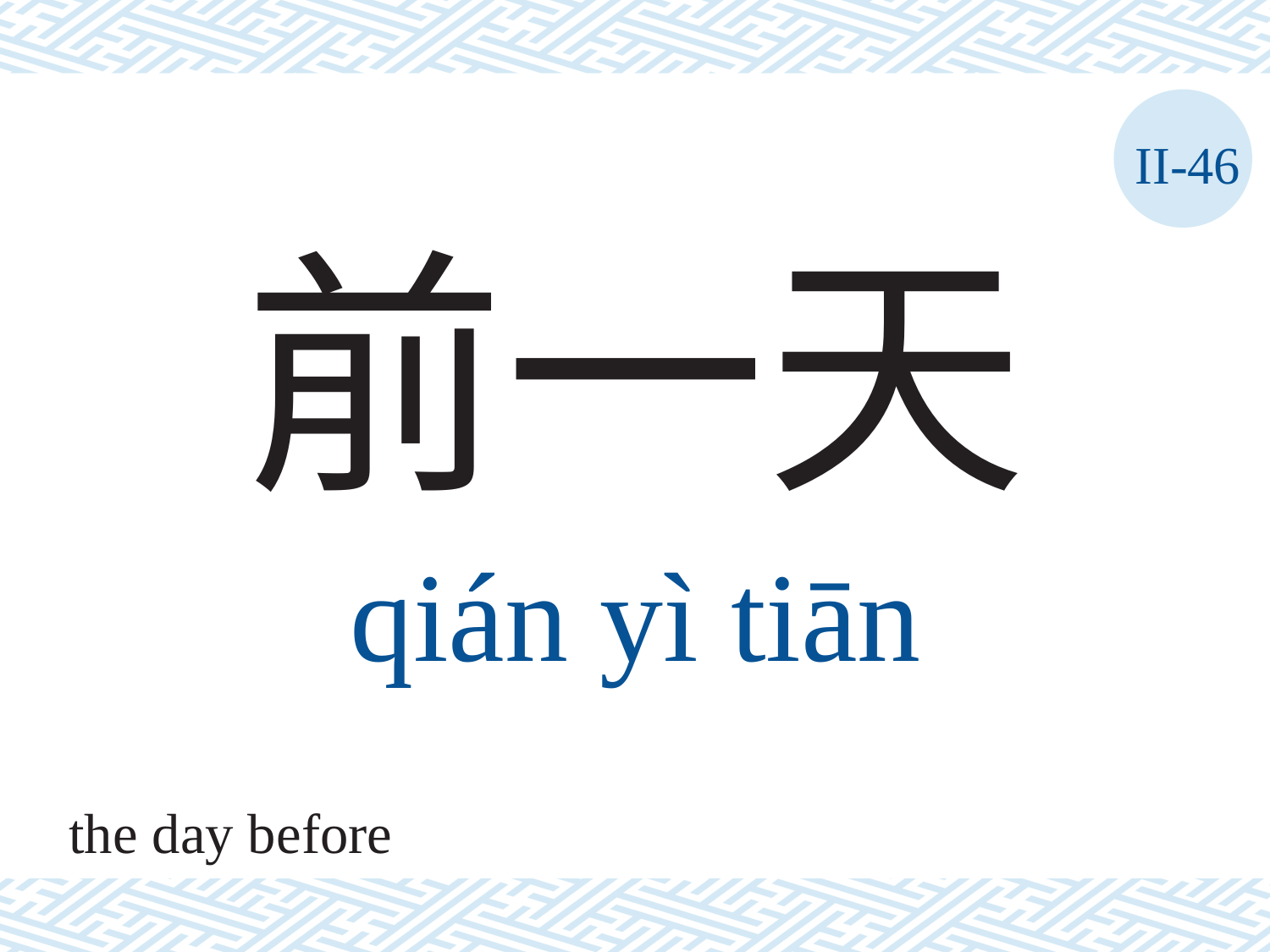

II-46
前一天
qián	yì	tiān
the day before